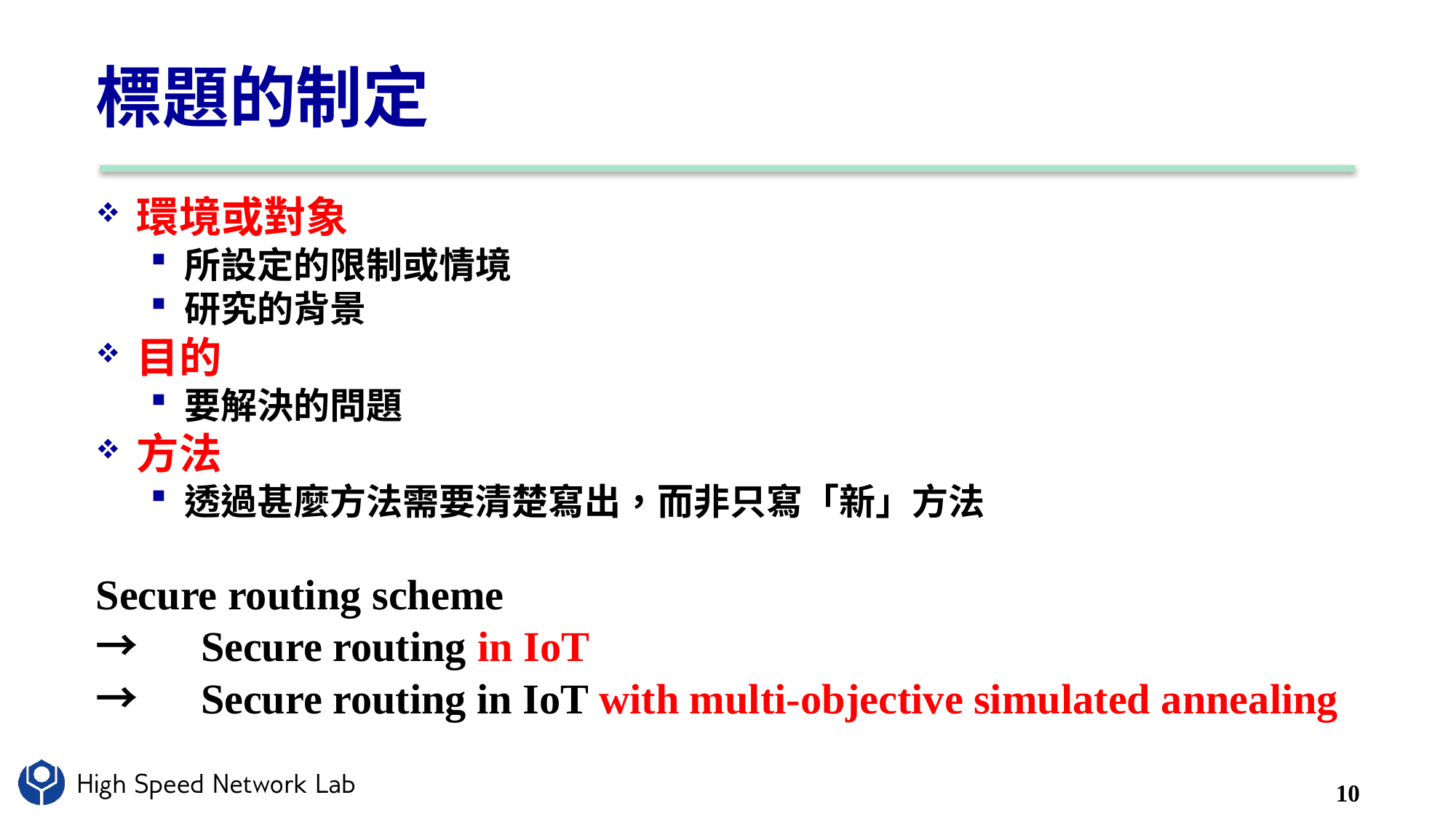

# 標題的制定
環境或對象
所設定的限制或情境
研究的背景
目的
要解決的問題
方法
透過甚麼方法需要清楚寫出，而非只寫「新」方法

Secure routing scheme
→　Secure routing in IoT
→　Secure routing in IoT with multi-objective simulated annealing

10